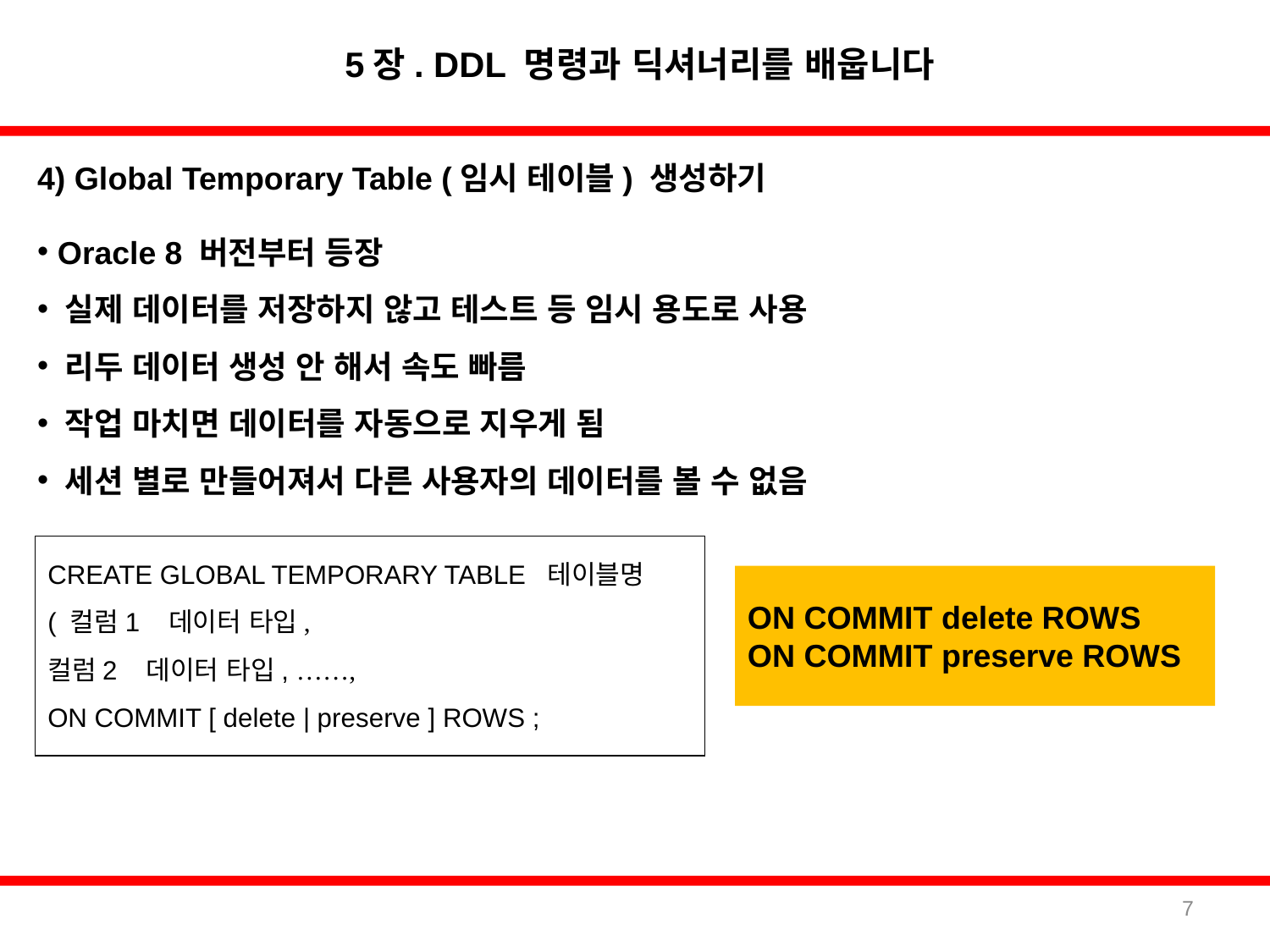

5장. DDL 명령과 딕셔너리를 배웁니다

4) Global Temporary Table (임시 테이블) 생성하기

 Oracle 8 버전부터 등장
 실제 데이터를 저장하지 않고 테스트 등 임시 용도로 사용
 리두 데이터 생성 안 해서 속도 빠름
 작업 마치면 데이터를 자동으로 지우게 됨
 세션 별로 만들어져서 다른 사용자의 데이터를 볼 수 없음
CREATE GLOBAL TEMPORARY TABLE  테이블명
( 컬럼1   데이터 타입,
컬럼2   데이터 타입, ……,
ON COMMIT [ delete | preserve ] ROWS ;

ON COMMIT delete ROWS
ON COMMIT preserve ROWS

7